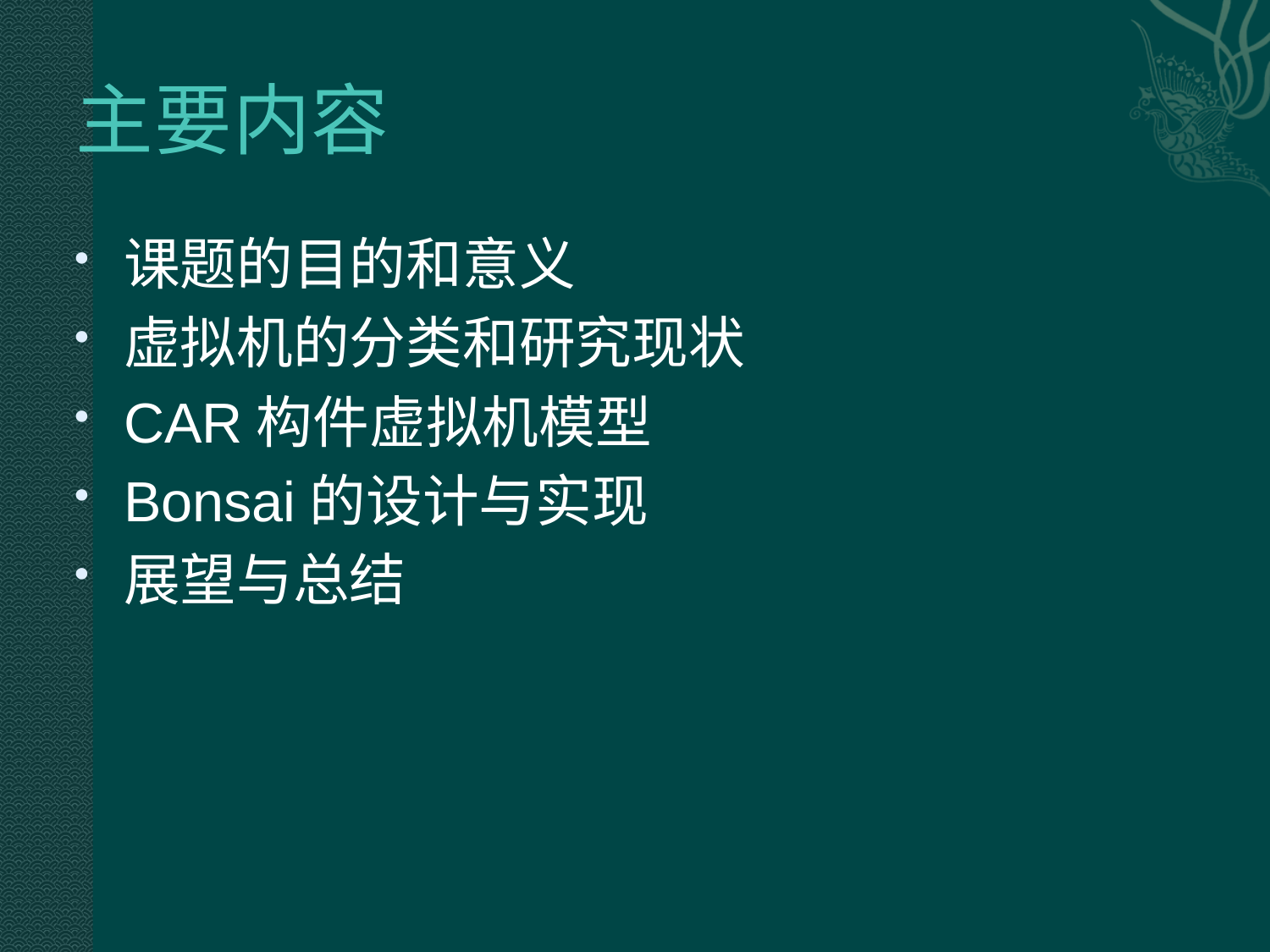

# 主要内容
课题的目的和意义
虚拟机的分类和研究现状
CAR构件虚拟机模型
Bonsai的设计与实现
展望与总结